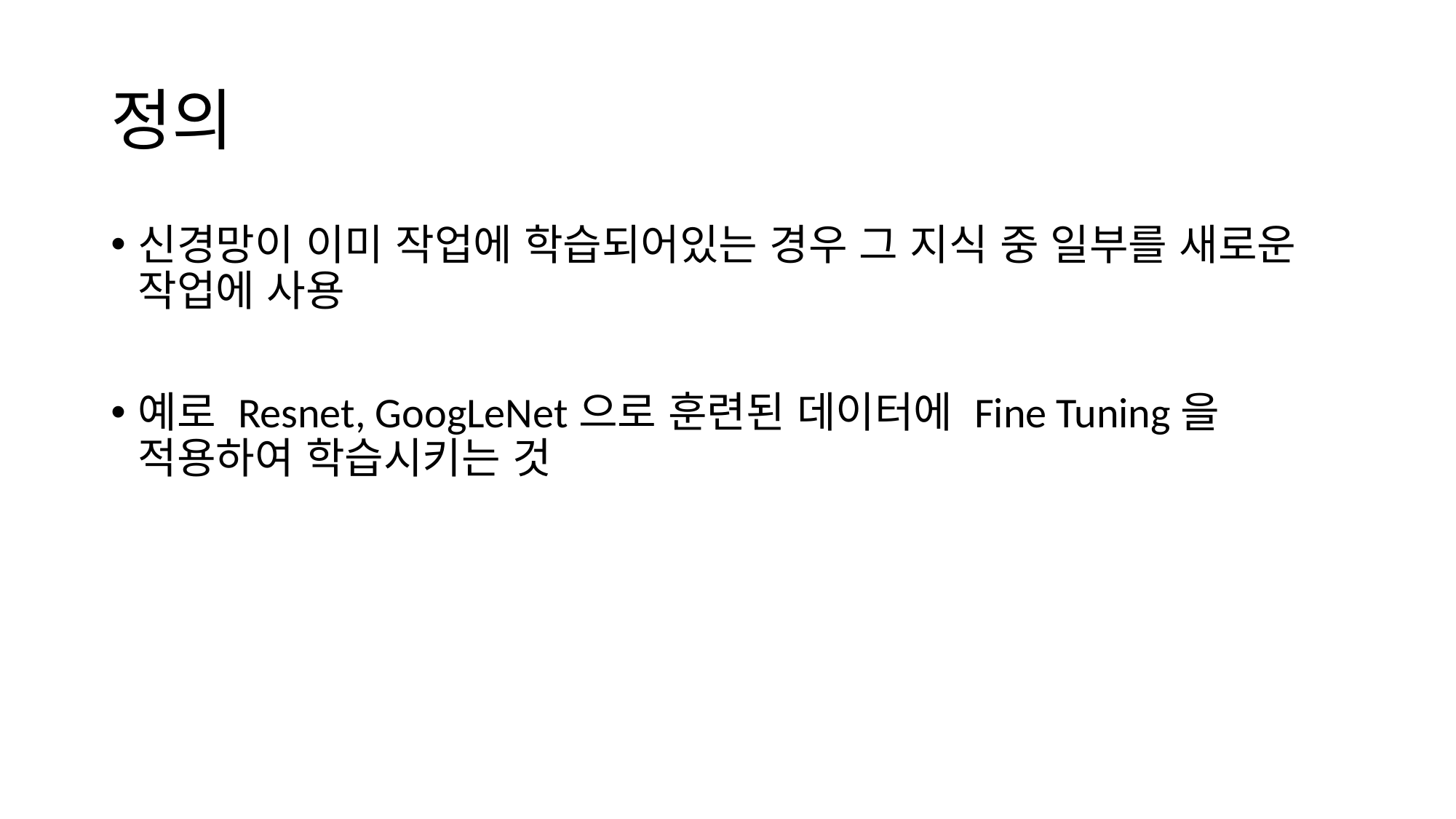

# 정의
신경망이 이미 작업에 학습되어있는 경우 그 지식 중 일부를 새로운 작업에 사용

예로 Resnet, GoogLeNet으로 훈련된 데이터에 Fine Tuning을 적용하여 학습시키는 것